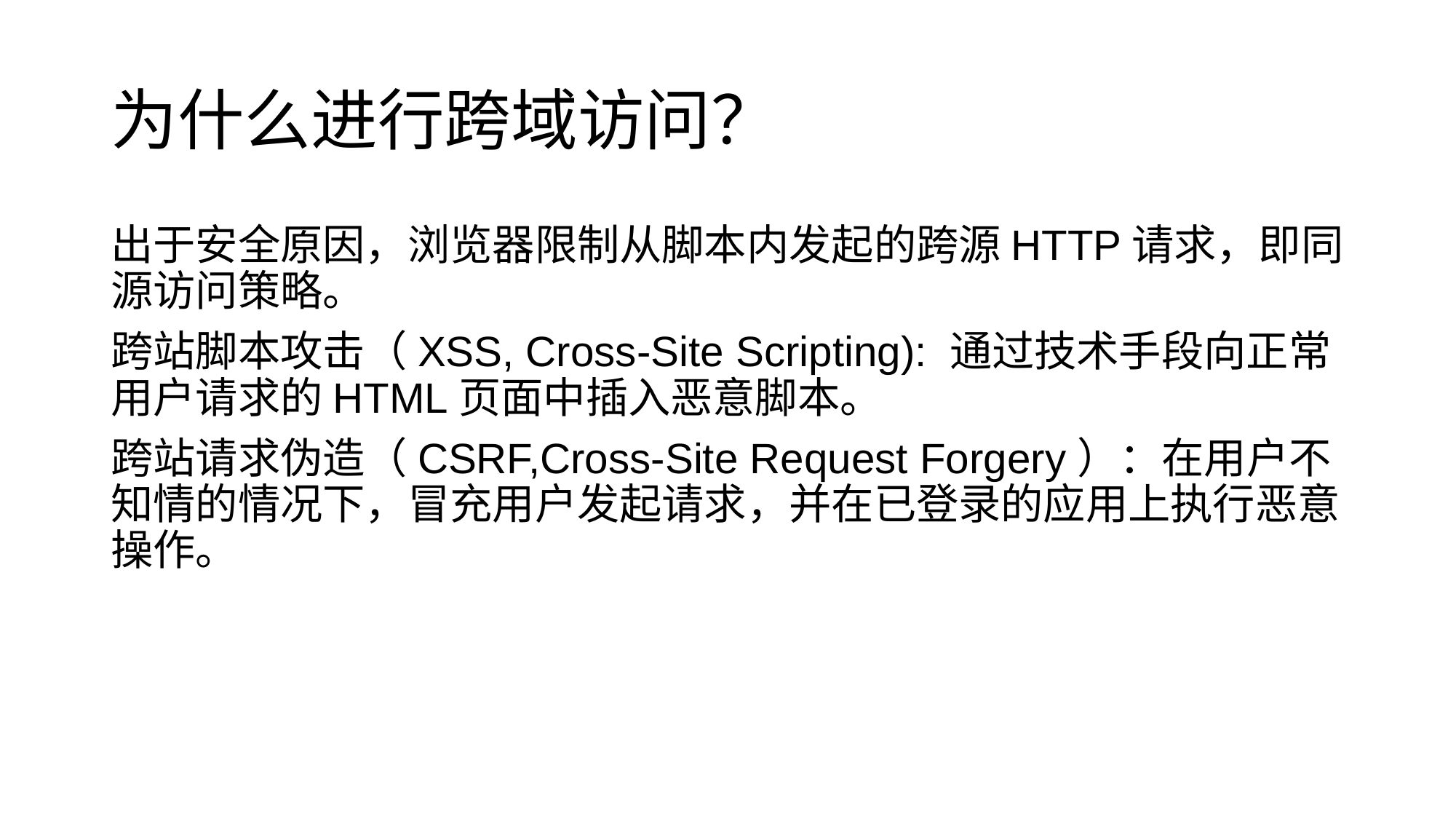

# 为什么进行跨域访问？
出于安全原因，浏览器限制从脚本内发起的跨源HTTP请求，即同源访问策略。
跨站脚本攻击（XSS, Cross-Site Scripting): 通过技术手段向正常用户请求的HTML页面中插入恶意脚本。
跨站请求伪造（CSRF,Cross-Site Request Forgery）：在用户不知情的情况下，冒充用户发起请求，并在已登录的应用上执行恶意操作。